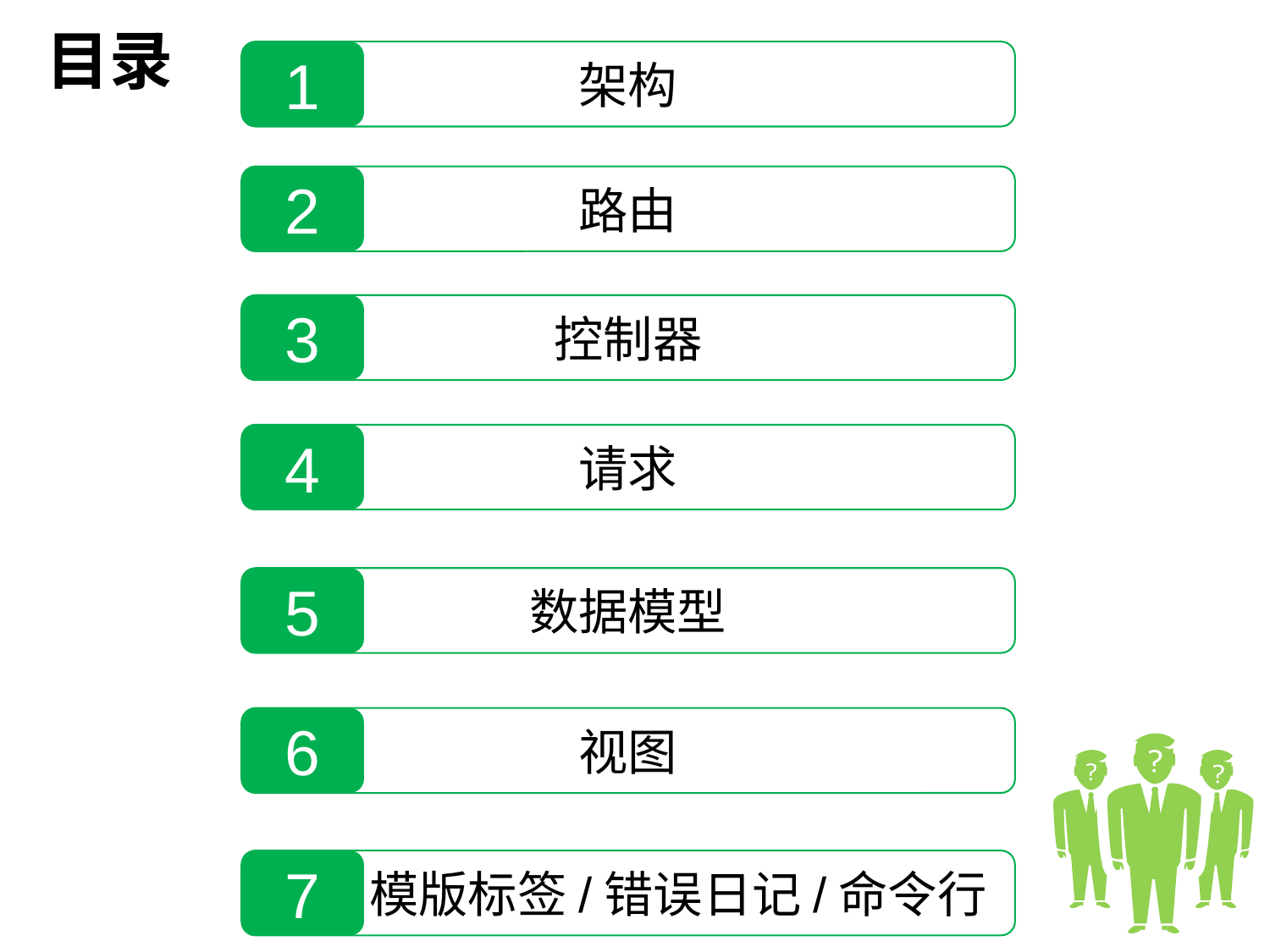

目录
1
架构
2
路由
控制器
3
4
请求
数据模型
5
6
视图

7
        模版标签/错误日记/命令行